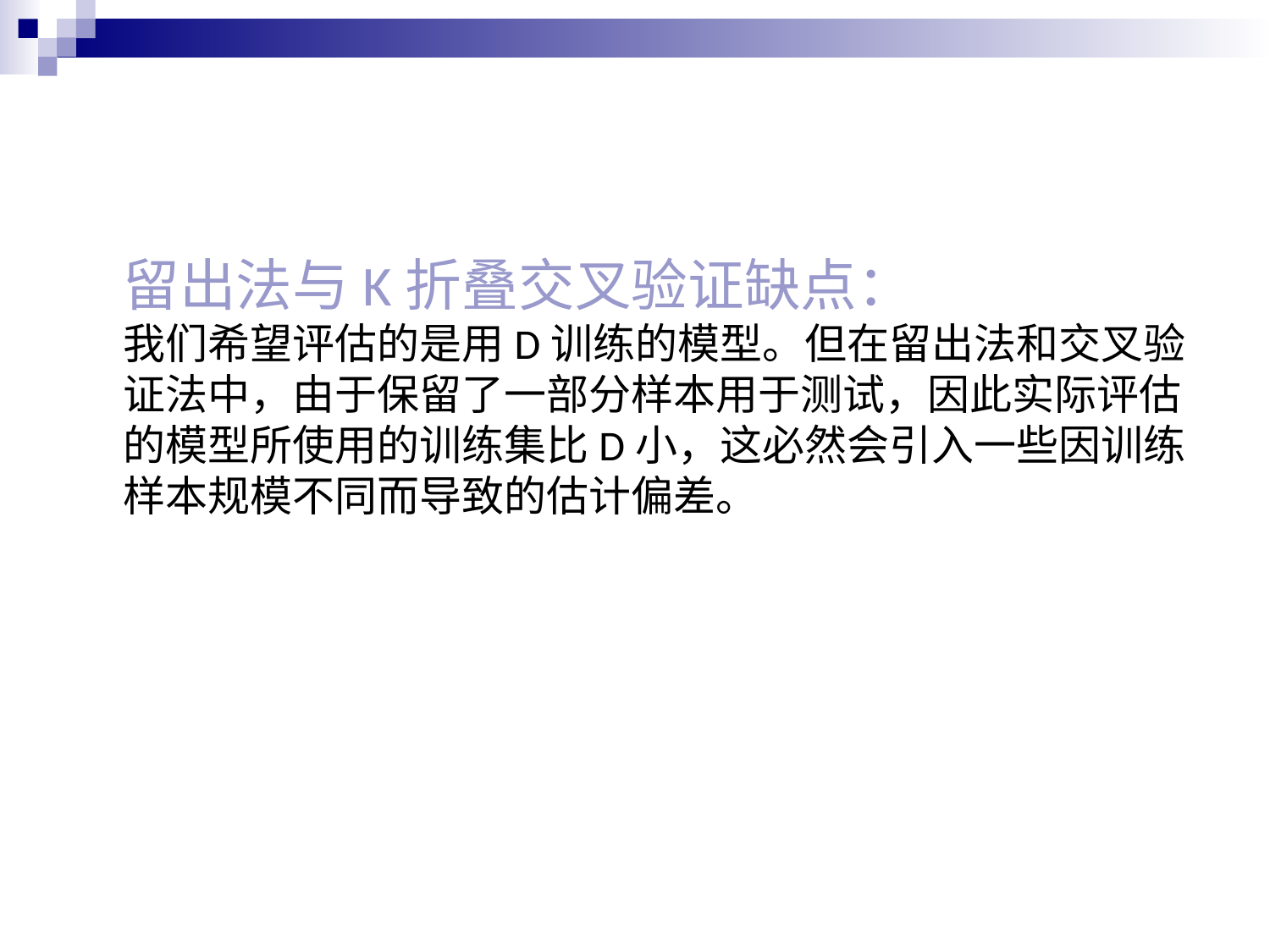

留出法与K折叠交叉验证缺点：
我们希望评估的是用D训练的模型。但在留出法和交叉验证法中，由于保留了一部分样本用于测试，因此实际评估的模型所使用的训练集比D小，这必然会引入一些因训练样本规模不同而导致的估计偏差。